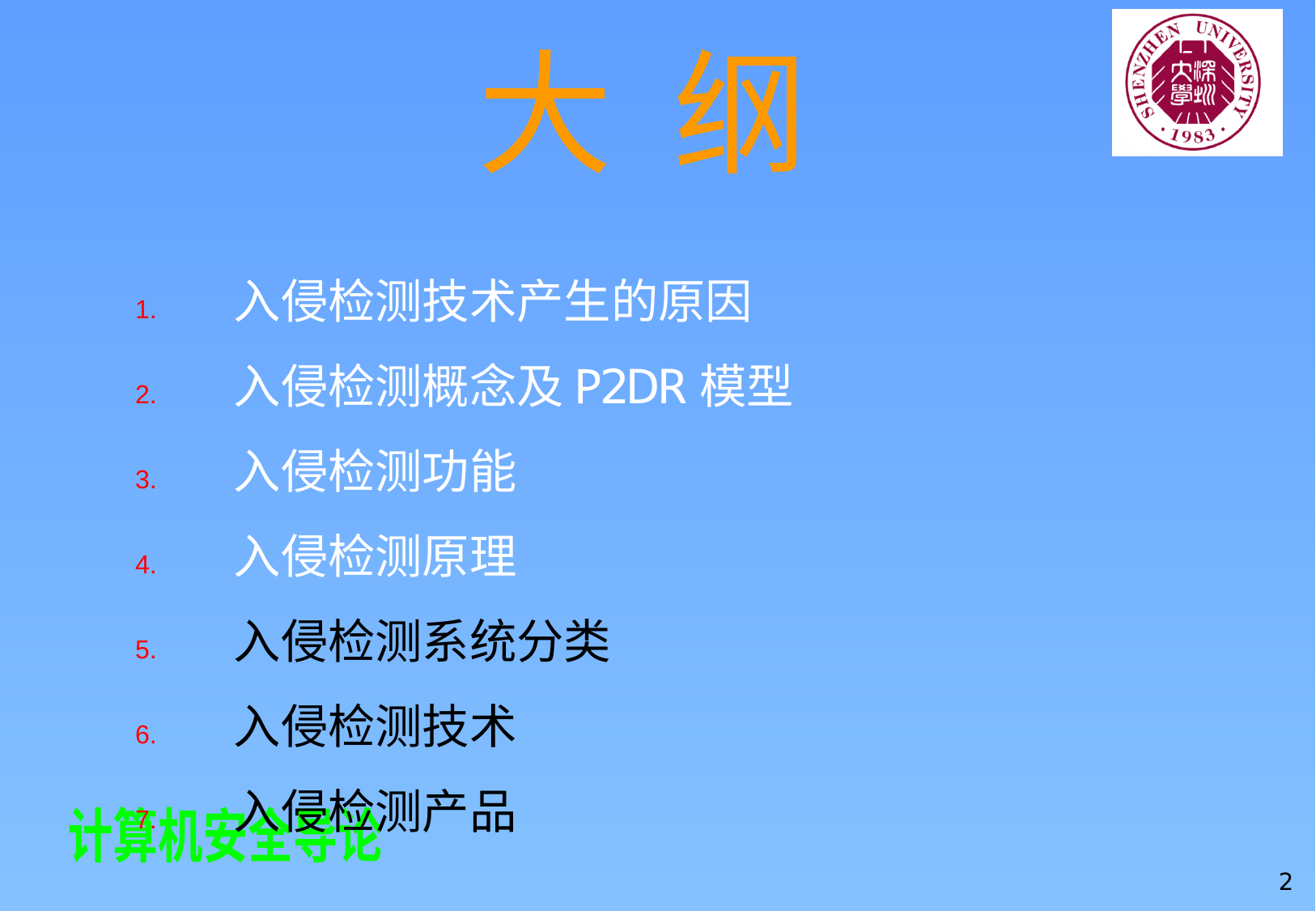

# 大  纲
入侵检测技术产生的原因
入侵检测概念及P2DR模型
入侵检测功能
入侵检测原理
入侵检测系统分类
入侵检测技术
入侵检测产品

2